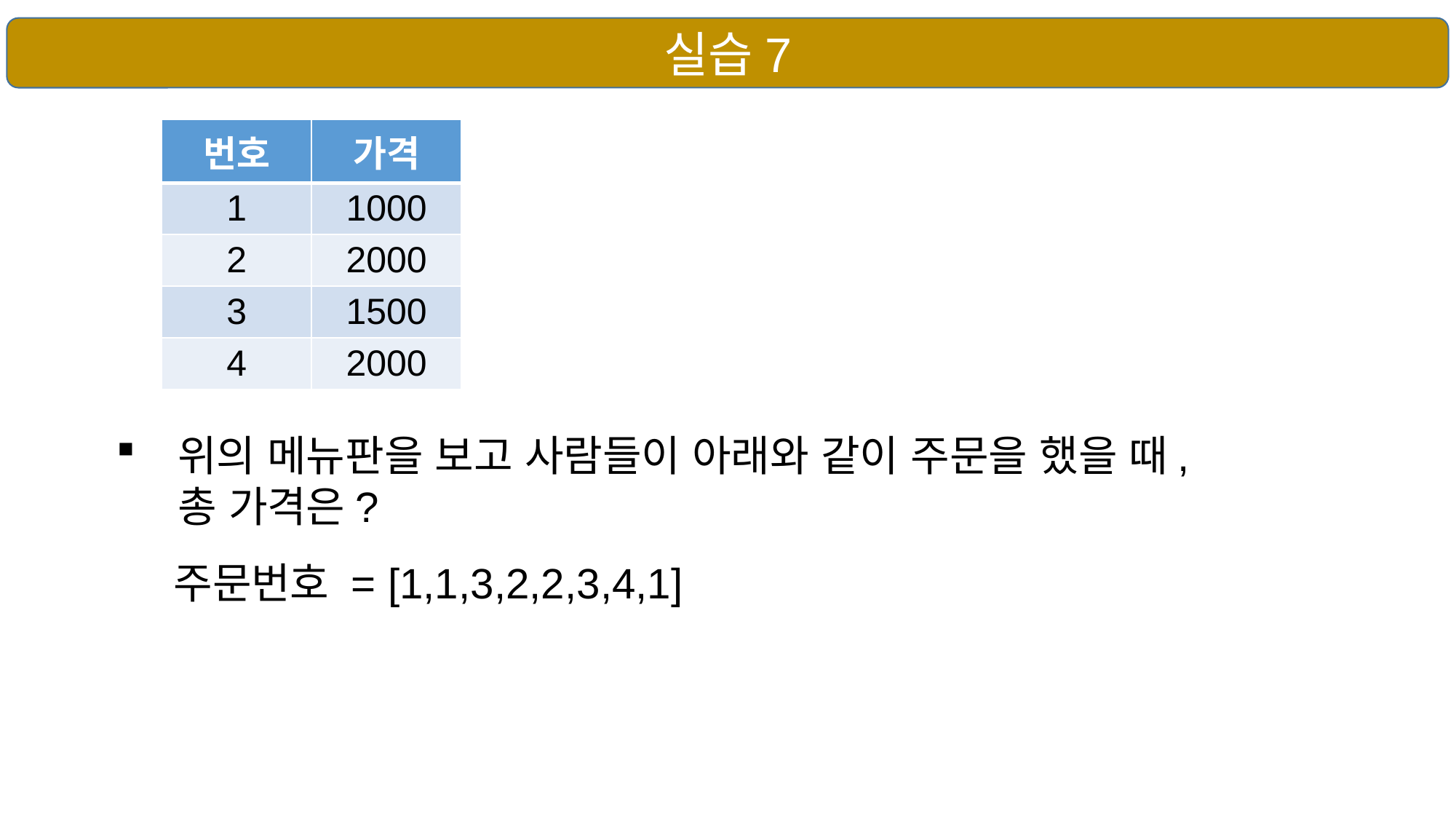

실습7
| 번호 | 가격 |
| --- | --- |
| 1 | 1000 |
| 2 | 2000 |
| 3 | 1500 |
| 4 | 2000 |
위의 메뉴판을 보고 사람들이 아래와 같이 주문을 했을 때,
총 가격은?
주문번호 = [1,1,3,2,2,3,4,1]